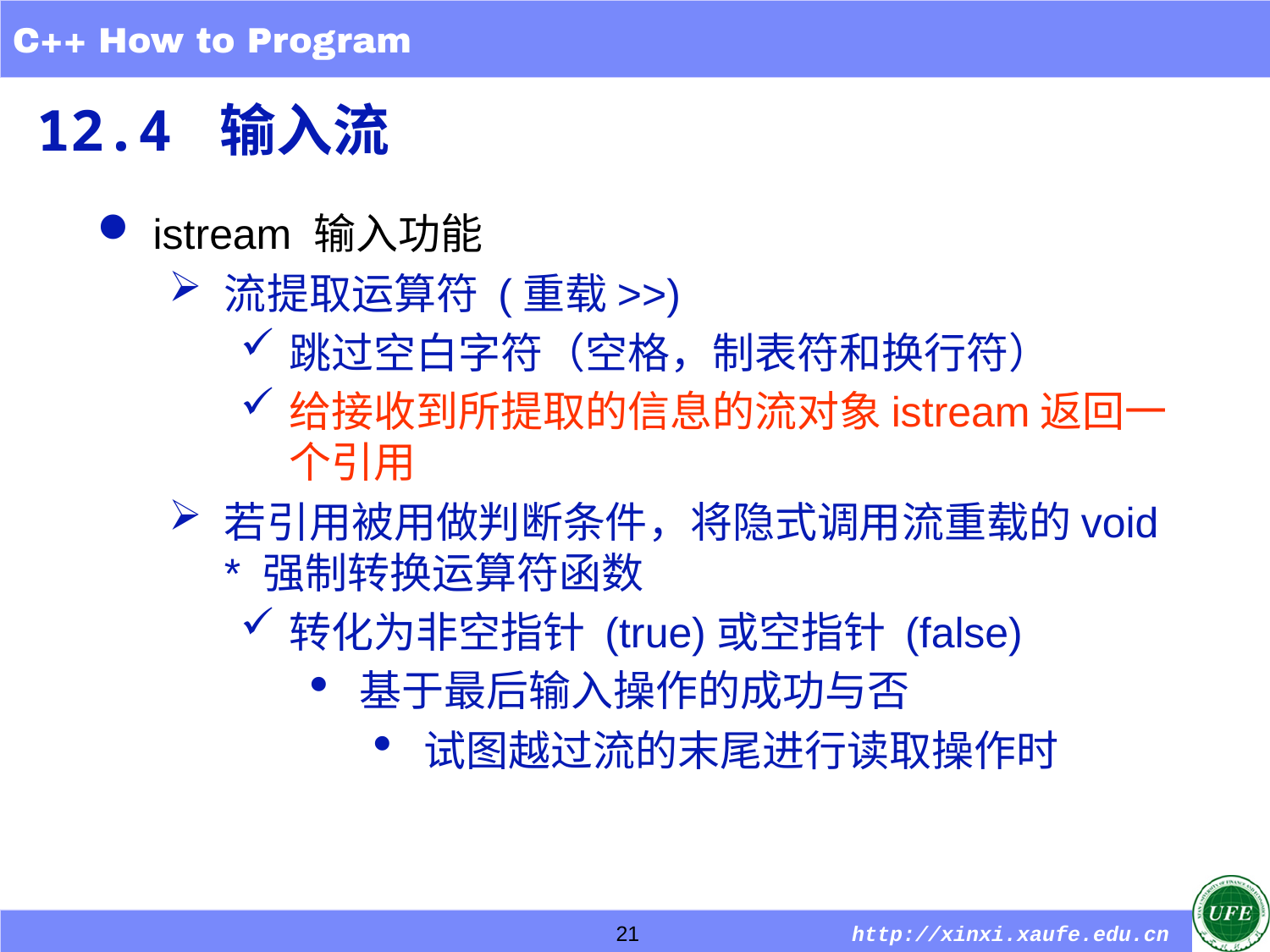

# 12.4 输入流
istream 输入功能
流提取运算符 (重载>>)
跳过空白字符（空格，制表符和换行符）
给接收到所提取的信息的流对象istream返回一个引用
若引用被用做判断条件，将隐式调用流重载的void * 强制转换运算符函数
转化为非空指针 (true)或空指针 (false)
基于最后输入操作的成功与否
试图越过流的末尾进行读取操作时
21